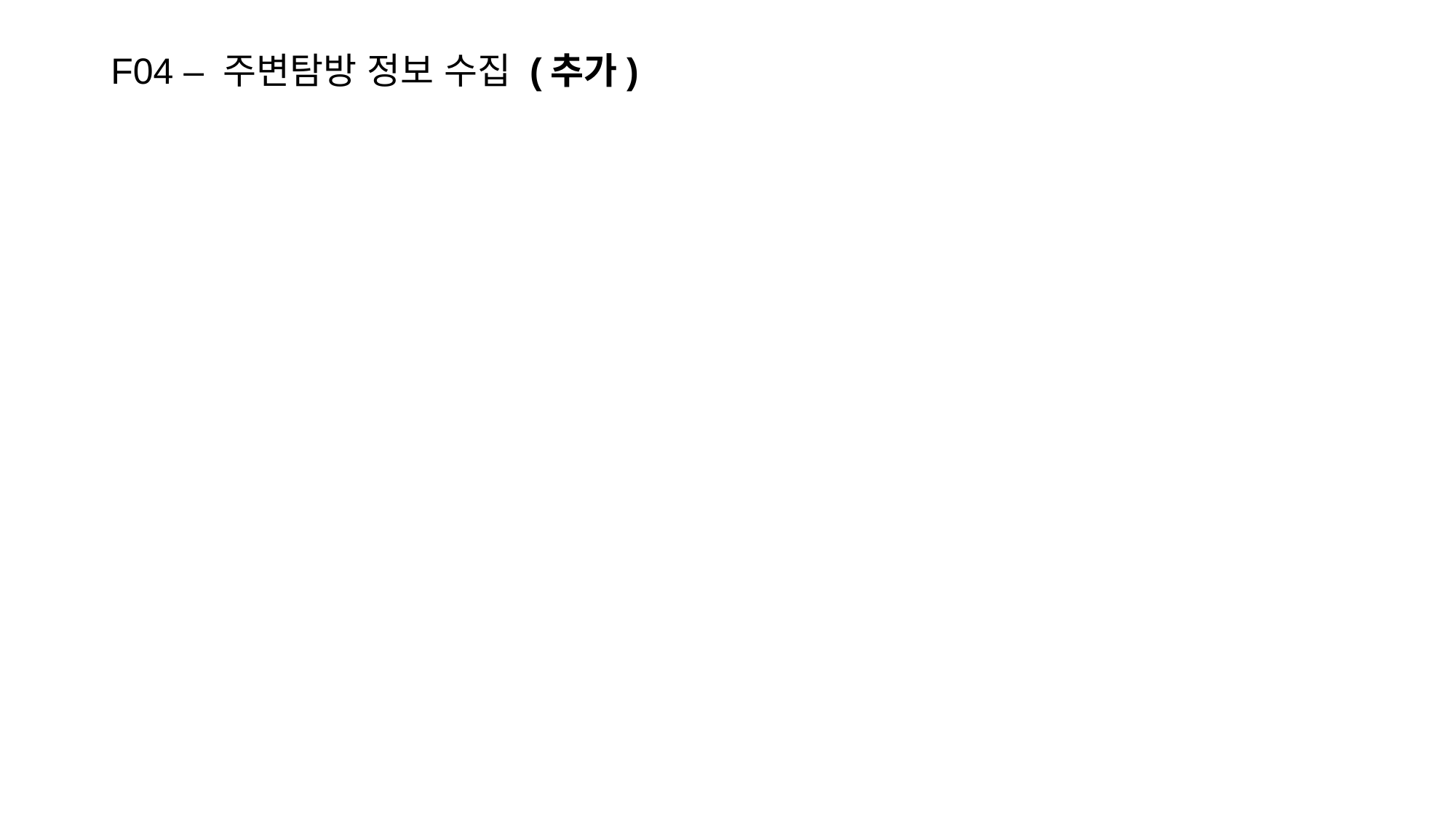

# F04 – 주변탐방 정보 수집 (추가)